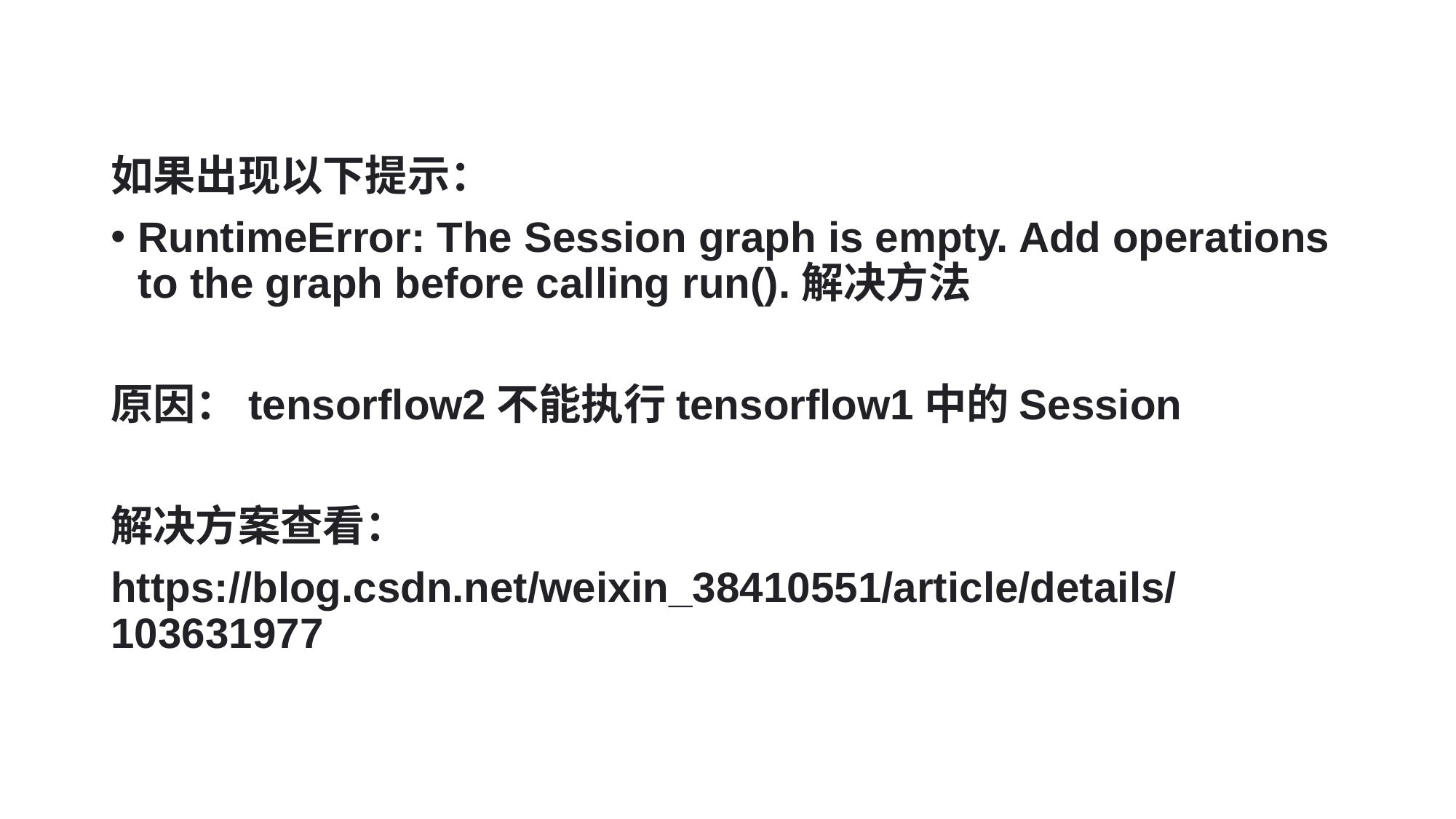

如果出现以下提示：
RuntimeError: The Session graph is empty. Add operations to the graph before calling run().解决方法

原因：tensorflow2不能执行tensorflow1中的Session

解决方案查看：
https://blog.csdn.net/weixin_38410551/article/details/103631977